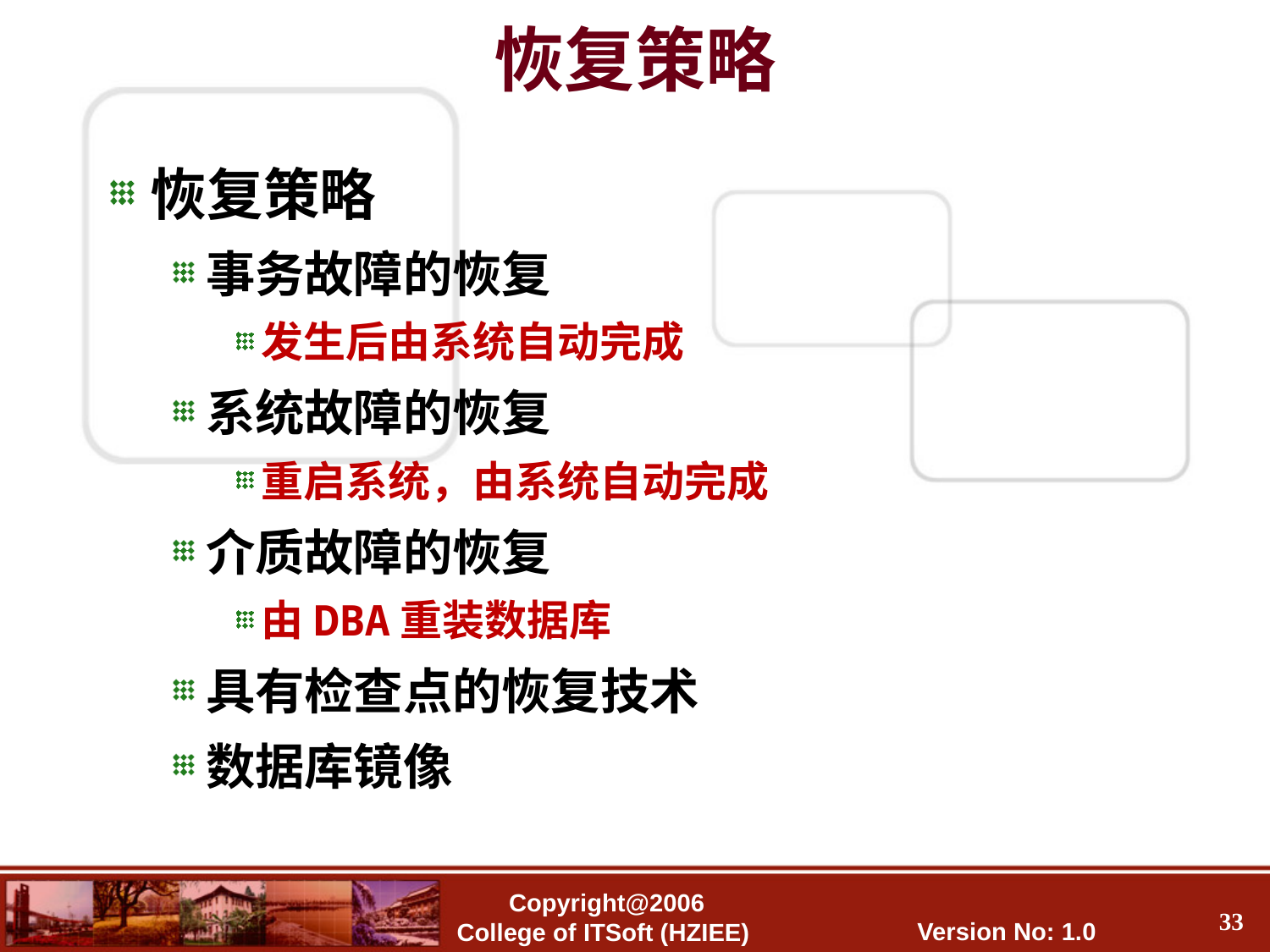

# 恢复策略
恢复策略
事务故障的恢复
发生后由系统自动完成
系统故障的恢复
重启系统，由系统自动完成
介质故障的恢复
由DBA重装数据库
具有检查点的恢复技术
数据库镜像